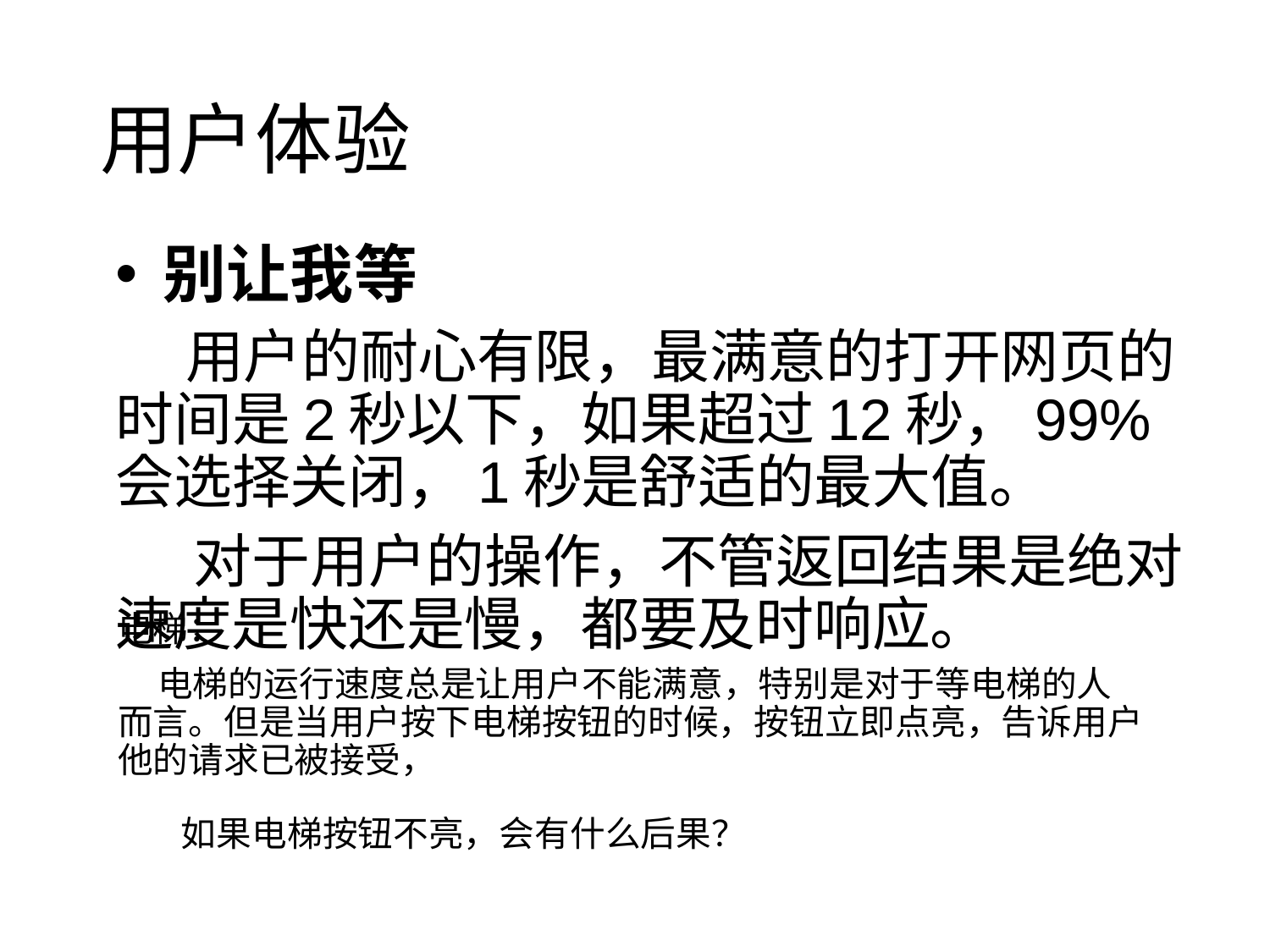

# 用户体验
别让我等
    用户的耐心有限，最满意的打开网页的时间是2秒以下，如果超过12秒，99%会选择关闭，1秒是舒适的最大值。
    对于用户的操作，不管返回结果是绝对速度是快还是慢，都要及时响应。

电梯：
    电梯的运行速度总是让用户不能满意，特别是对于等电梯的人而言。但是当用户按下电梯按钮的时候，按钮立即点亮，告诉用户他的请求已被接受，
    如果电梯按钮不亮，会有什么后果？